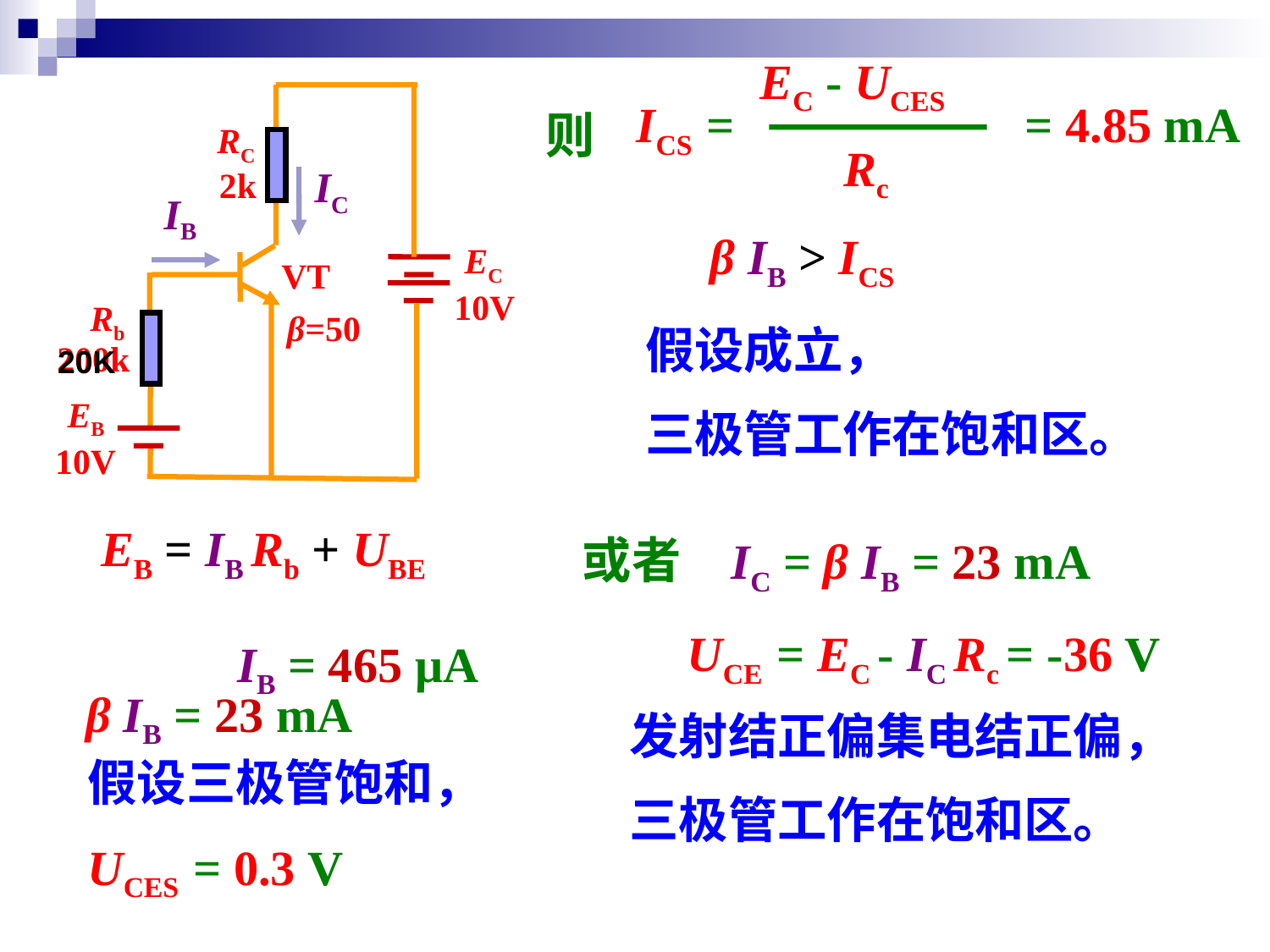

EC - UCES

RC

2k

EC

VT

10V
Rb
β=50

200k

EB

10V

= 4.85 mA
ICS  =
则

Rc
IC
IB

β IB > ICS

假设成立，
三极管工作在饱和区。
20K
EB = IB Rb + UBE
或者
IC = β IB = 23 mA
UCE  = EC - IC Rc = -36 V
IB = 465 μA
β IB = 23 mA
发射结正偏集电结正偏，
三极管工作在饱和区。
假设三极管饱和，
UCES  = 0.3 V

66